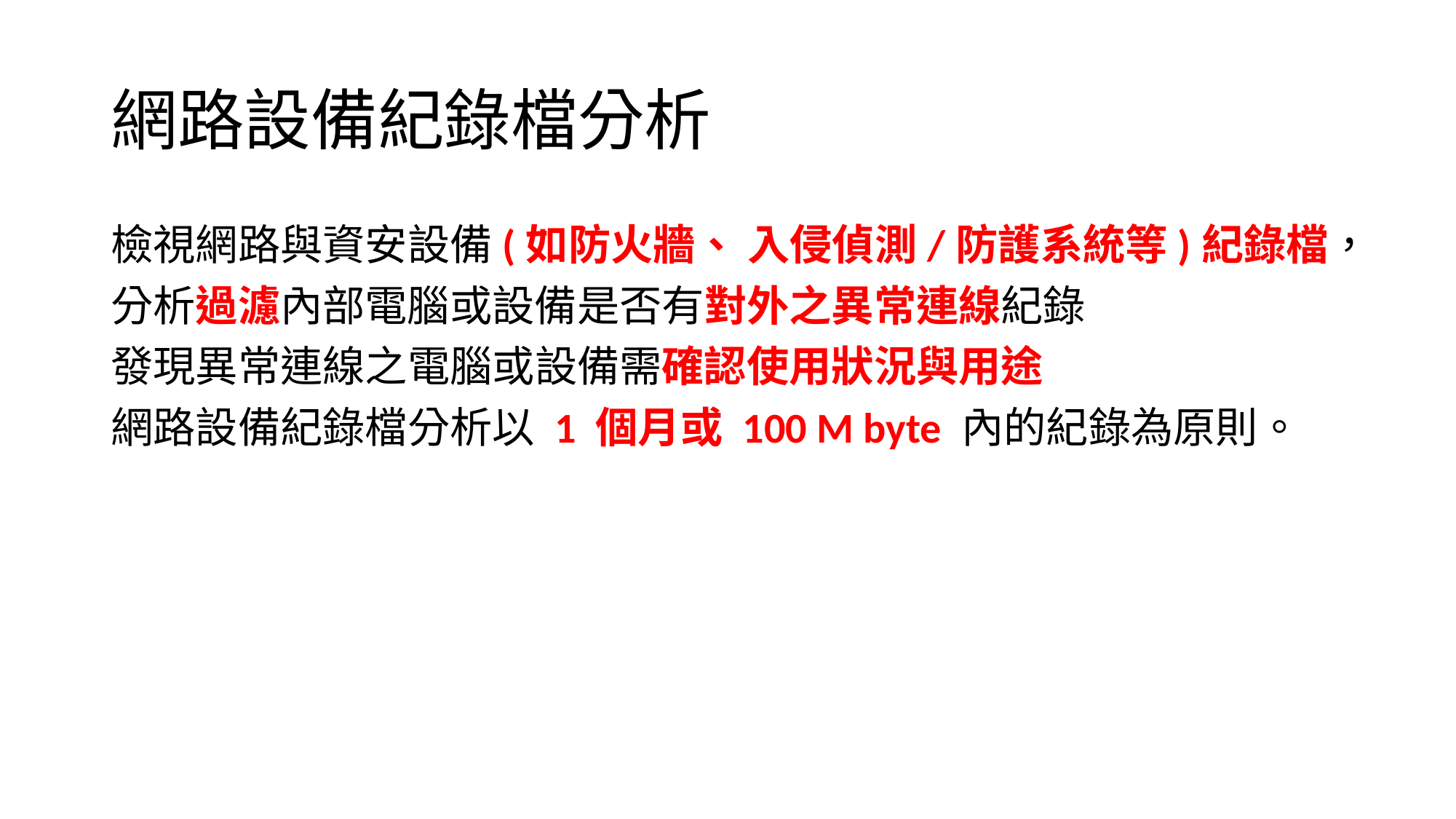

# 網路設備紀錄檔分析
檢視網路與資安設備(如防火牆、 入侵偵測/防護系統等)紀錄檔，
分析過濾內部電腦或設備是否有對外之異常連線紀錄
發現異常連線之電腦或設備需確認使用狀況與用途
網路設備紀錄檔分析以 1 個月或 100 M byte 內的紀錄為原則。